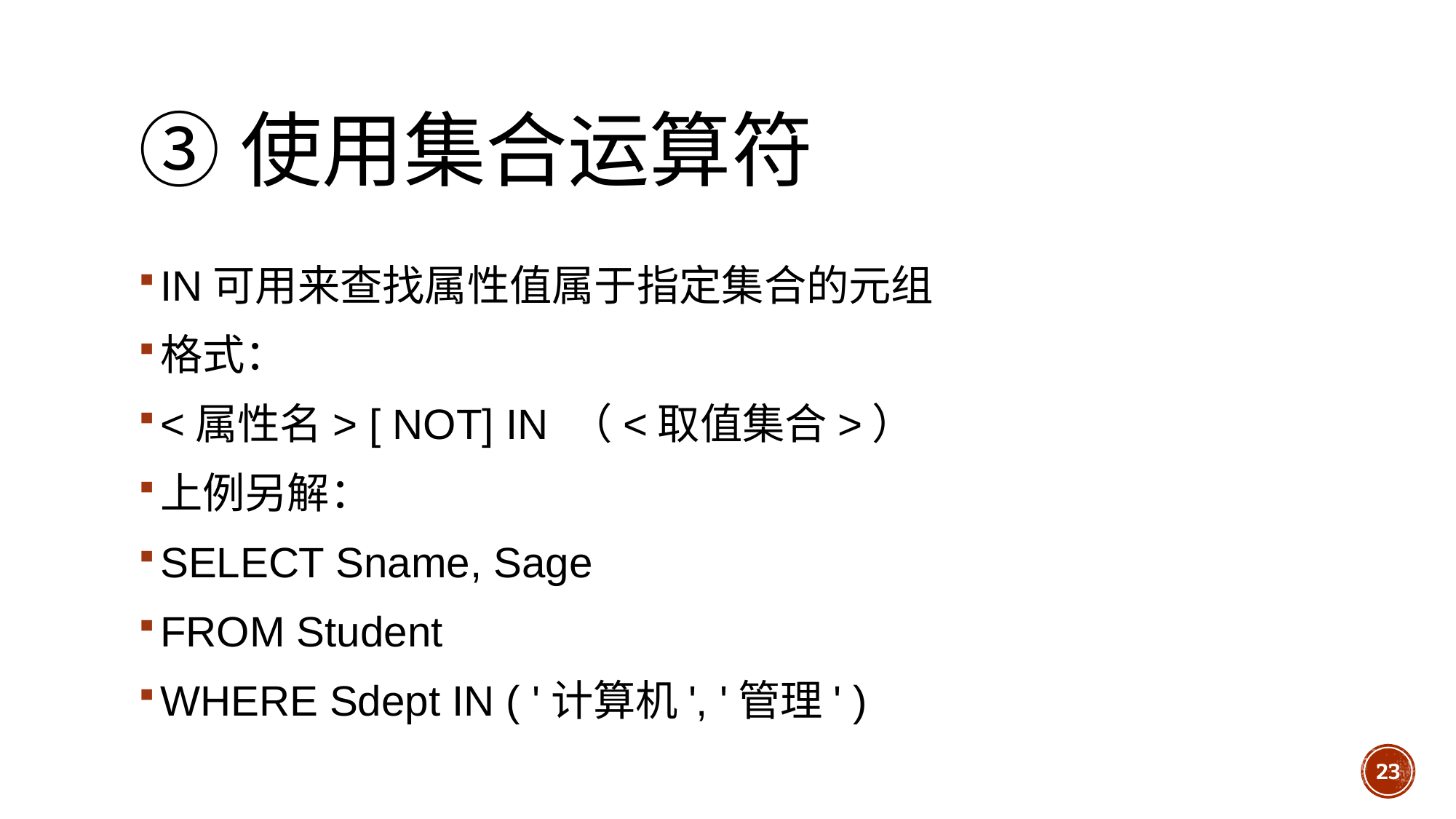

# ③使用集合运算符
IN可用来查找属性值属于指定集合的元组
格式：
<属性名> [ NOT] IN （<取值集合>）
上例另解：
SELECT Sname, Sage
FROM Student
WHERE Sdept IN ( '计算机', '管理' )
23